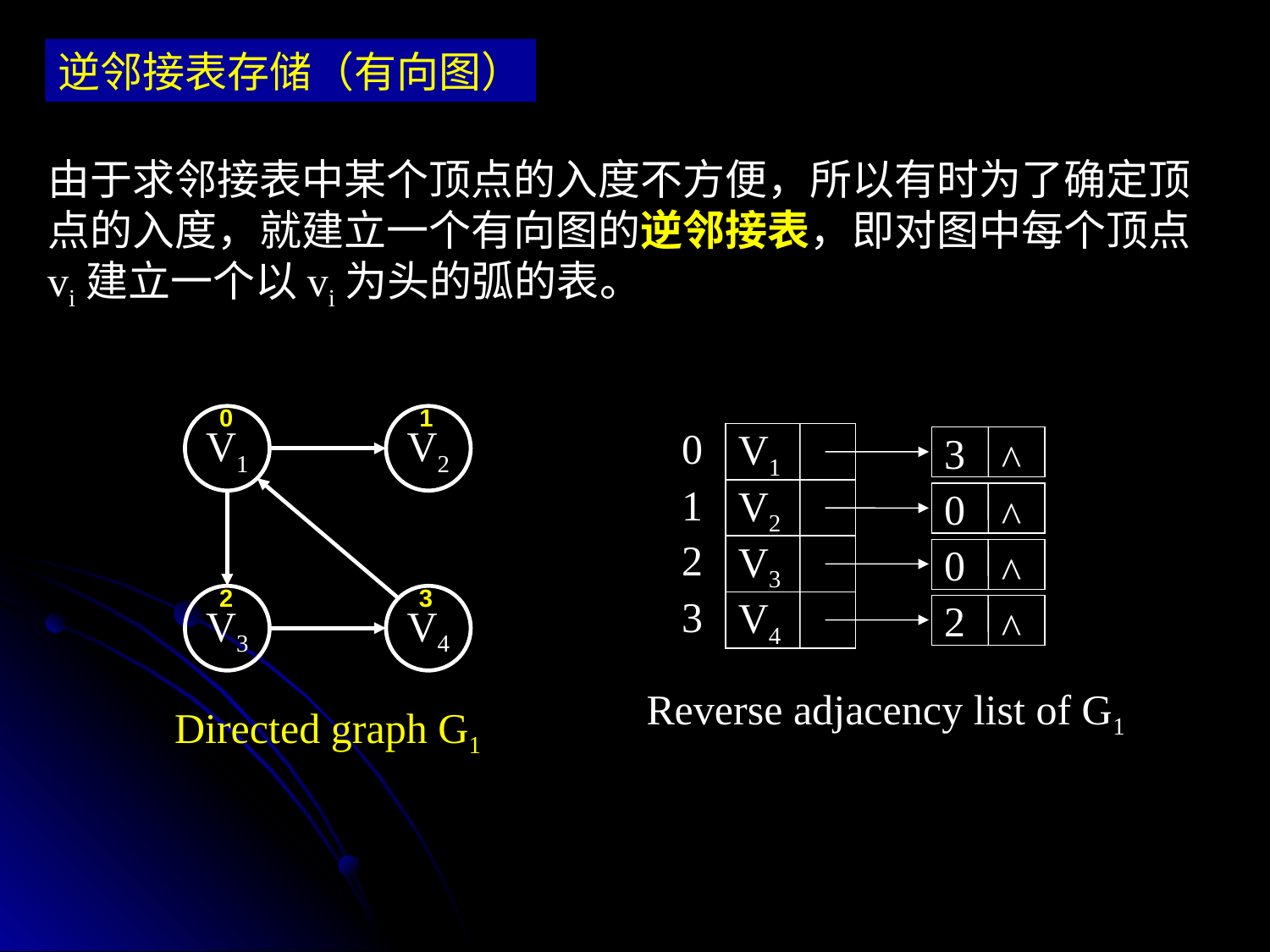

逆邻接表存储（有向图）
由于求邻接表中某个顶点的入度不方便，所以有时为了确定顶点的入度，就建立一个有向图的逆邻接表，即对图中每个顶点vi建立一个以vi为头的弧的表。
0
1
V1
V2
V3
V4
Directed graph G1
0
V1

3

^

1
V2

0

^

2
V3

0

^

2
3
3
V4

2

^

Reverse adjacency list of G1